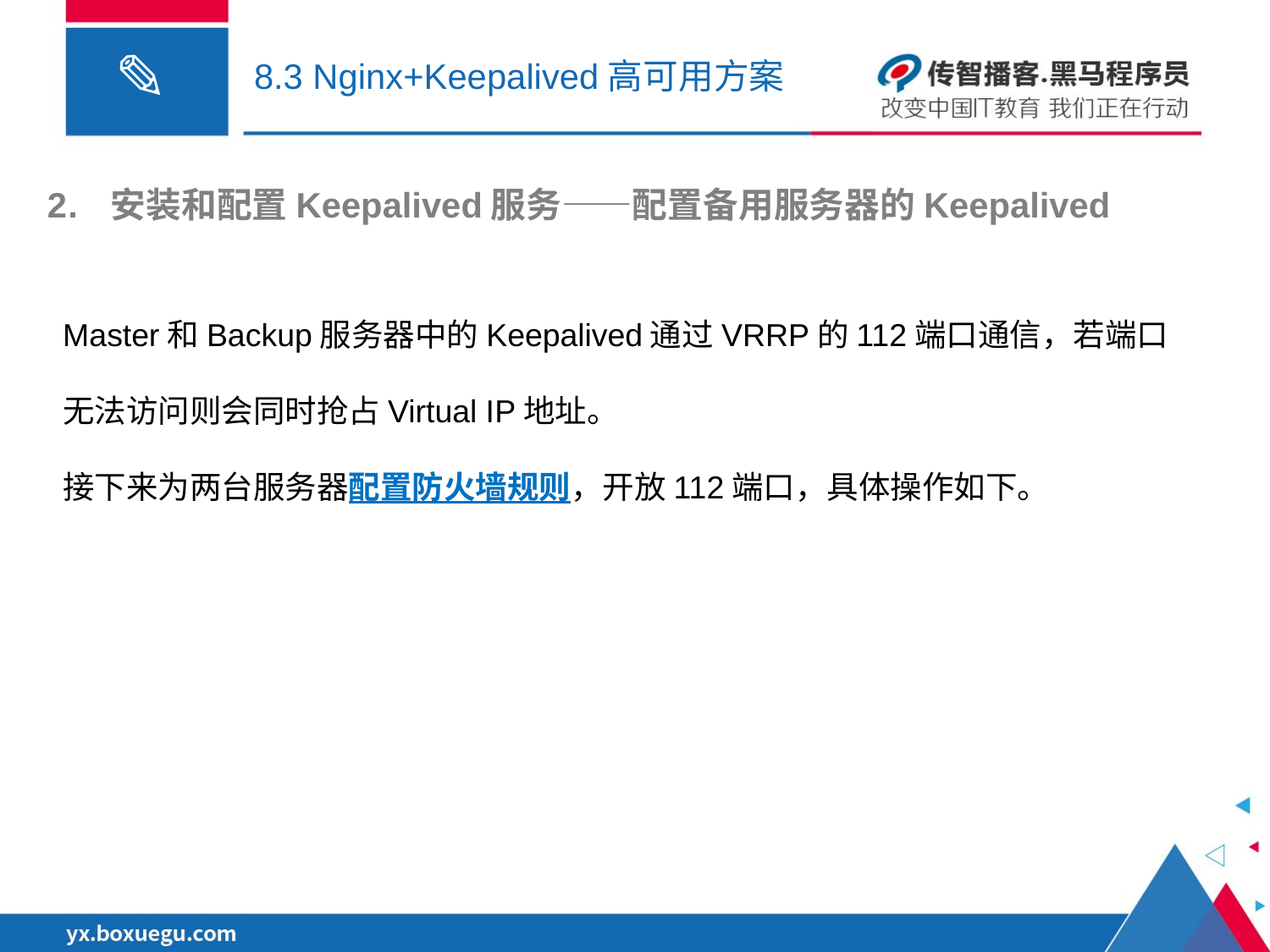

# 8.3 Nginx+Keepalived高可用方案
安装和配置Keepalived服务——配置备用服务器的Keepalived
Master和Backup服务器中的Keepalived通过VRRP的112端口通信，若端口无法访问则会同时抢占Virtual IP地址。
接下来为两台服务器配置防火墙规则，开放112端口，具体操作如下。